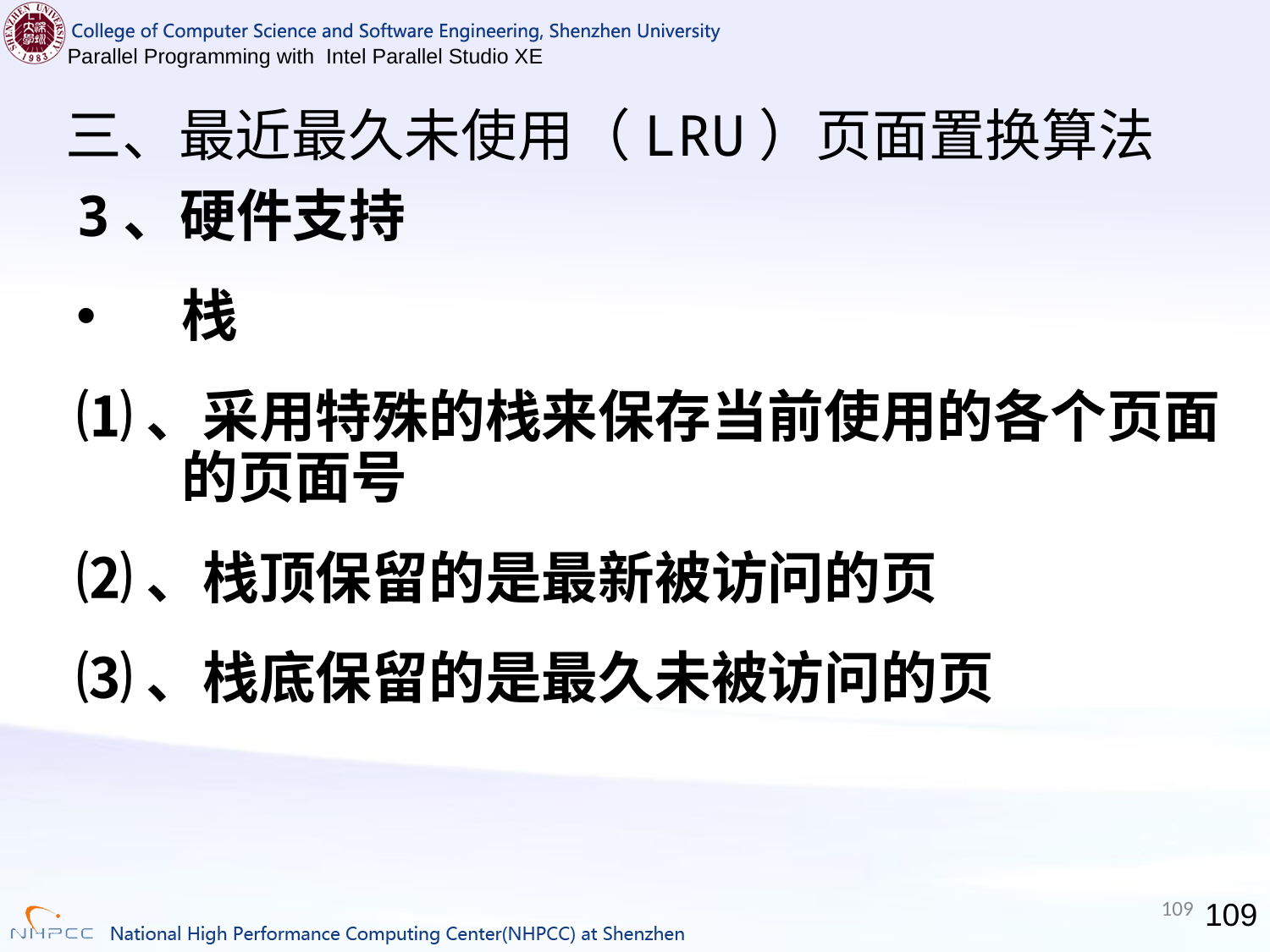

# 三、最近最久未使用（LRU）页面置换算法
3、硬件支持
栈
⑴、采用特殊的栈来保存当前使用的各个页面的页面号
⑵、栈顶保留的是最新被访问的页
⑶、栈底保留的是最久未被访问的页
109
109